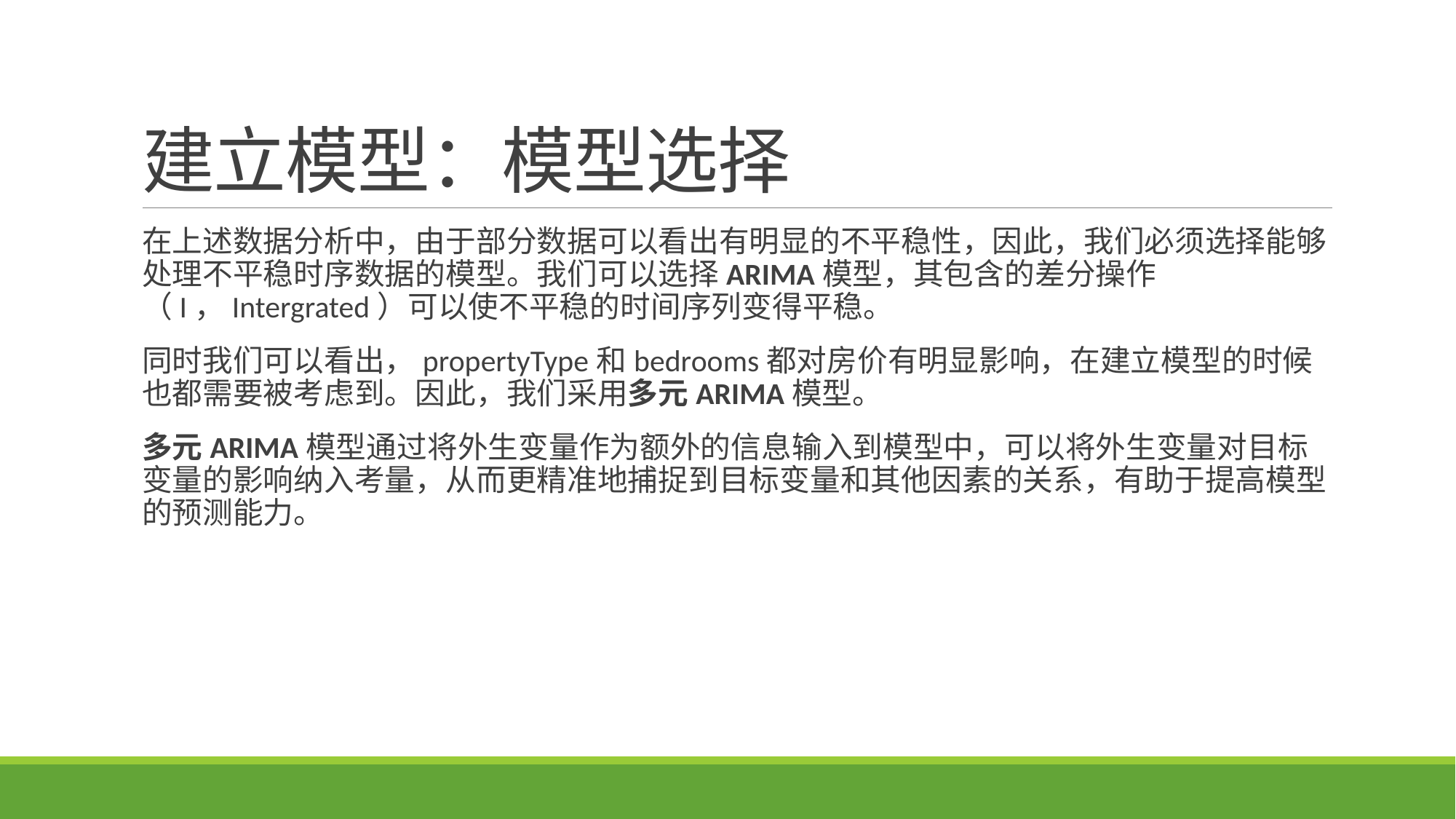

# 建立模型：模型选择
在上述数据分析中，由于部分数据可以看出有明显的不平稳性，因此，我们必须选择能够处理不平稳时序数据的模型。我们可以选择ARIMA模型，其包含的差分操作（I，Intergrated）可以使不平稳的时间序列变得平稳。
同时我们可以看出，propertyType和bedrooms都对房价有明显影响，在建立模型的时候也都需要被考虑到。因此，我们采用多元ARIMA模型。
多元ARIMA模型通过将外生变量作为额外的信息输入到模型中，可以将外生变量对目标变量的影响纳入考量，从而更精准地捕捉到目标变量和其他因素的关系，有助于提高模型的预测能力。